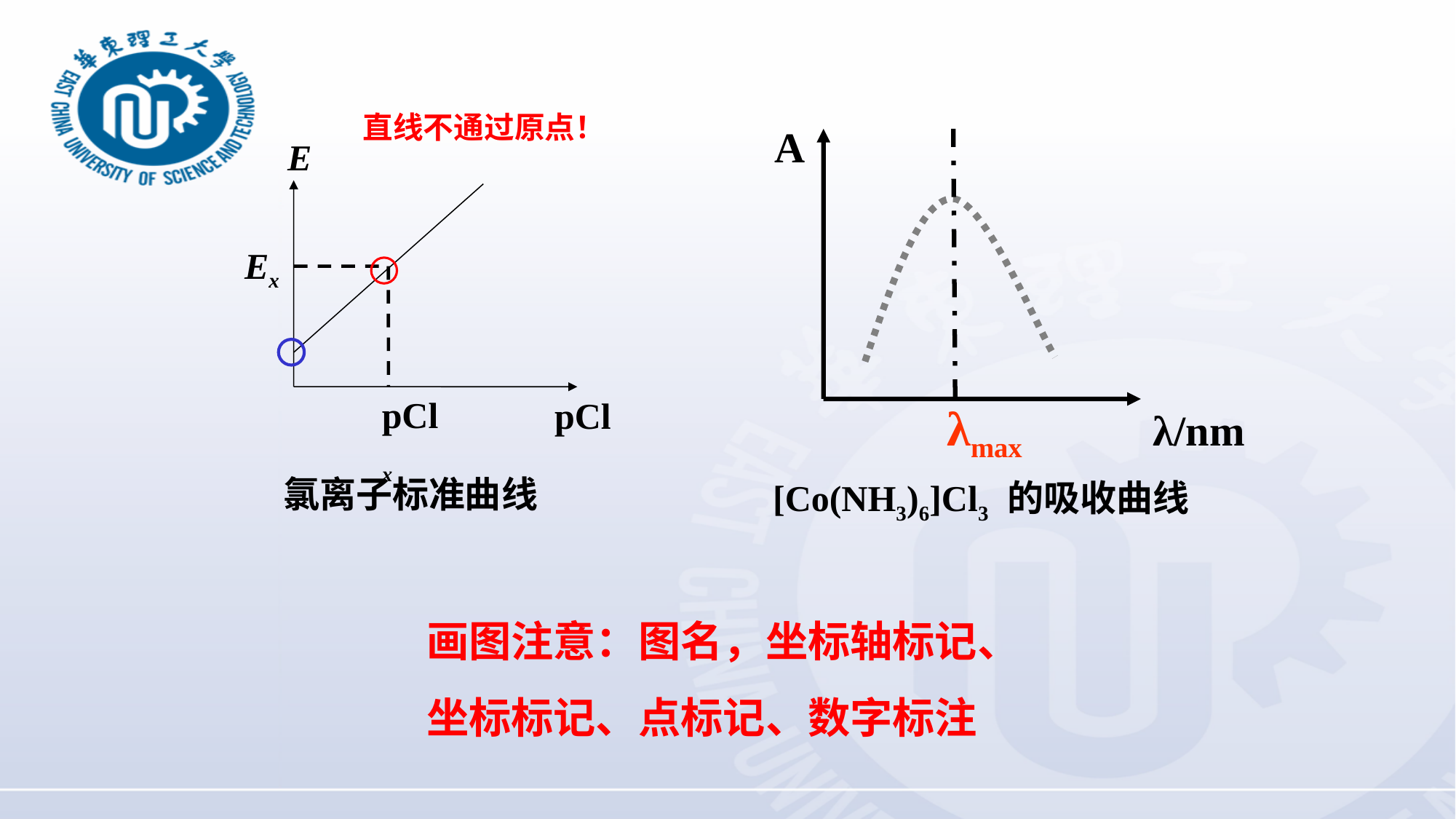

直线不通过原点！
A
E

Ex

pClx
pCl
λmax
λ/nm
氯离子标准曲线
[Co(NH3)6]Cl3 的吸收曲线
画图注意：图名，坐标轴标记、坐标标记、点标记、数字标注